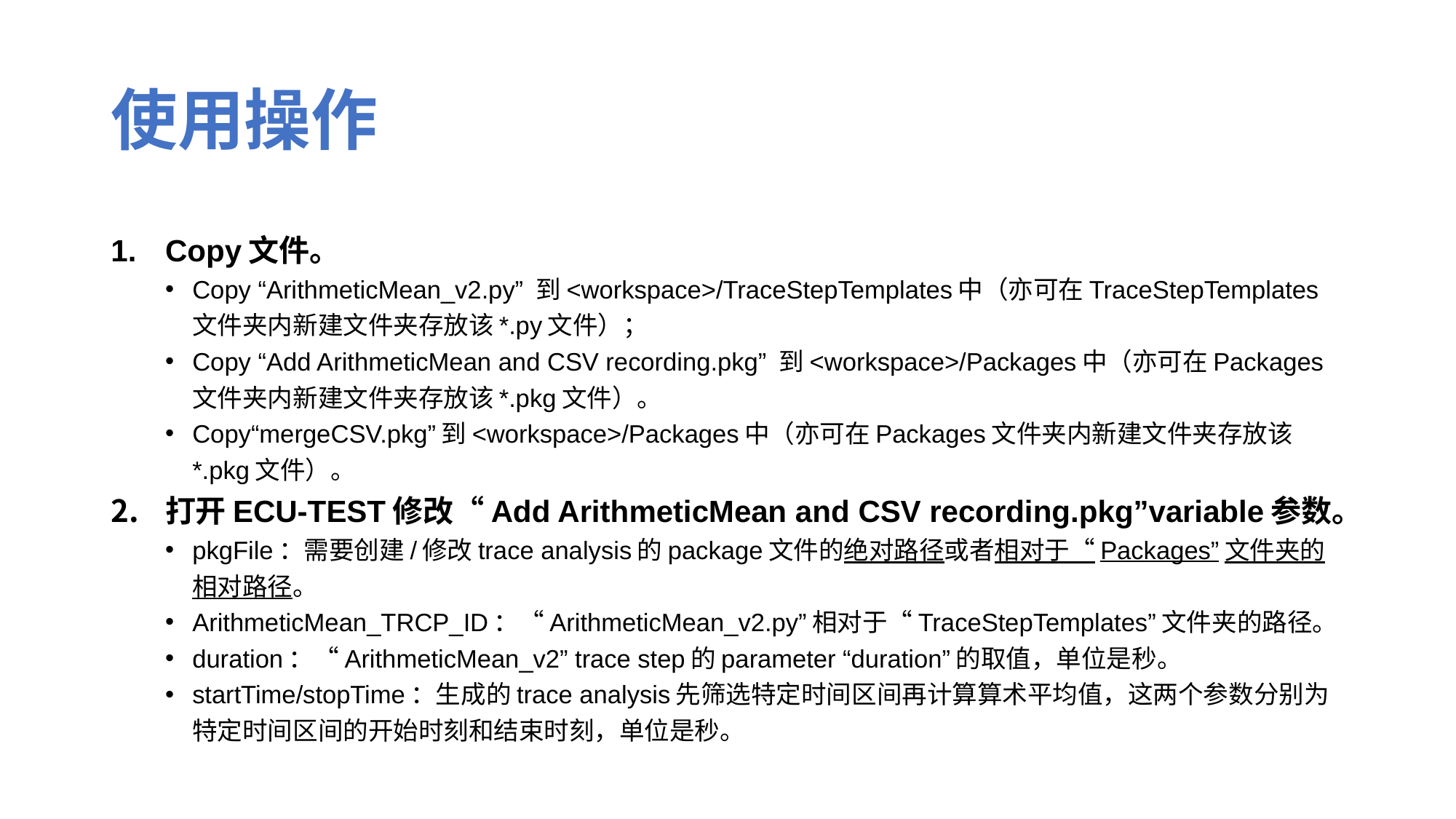

# 使用操作
Copy文件。
Copy “ArithmeticMean_v2.py” 到<workspace>/TraceStepTemplates中（亦可在TraceStepTemplates文件夹内新建文件夹存放该*.py文件）；
Copy “Add ArithmeticMean and CSV recording.pkg” 到<workspace>/Packages中（亦可在Packages文件夹内新建文件夹存放该*.pkg文件）。
Copy“mergeCSV.pkg”到<workspace>/Packages中（亦可在Packages文件夹内新建文件夹存放该*.pkg文件）。
打开ECU-TEST修改“Add ArithmeticMean and CSV recording.pkg”variable参数。
pkgFile：需要创建/修改trace analysis的package文件的绝对路径或者相对于“Packages”文件夹的相对路径。
ArithmeticMean_TRCP_ID：“ArithmeticMean_v2.py”相对于“TraceStepTemplates”文件夹的路径。
duration：“ArithmeticMean_v2” trace step的parameter “duration”的取值，单位是秒。
startTime/stopTime：生成的trace analysis先筛选特定时间区间再计算算术平均值，这两个参数分别为特定时间区间的开始时刻和结束时刻，单位是秒。